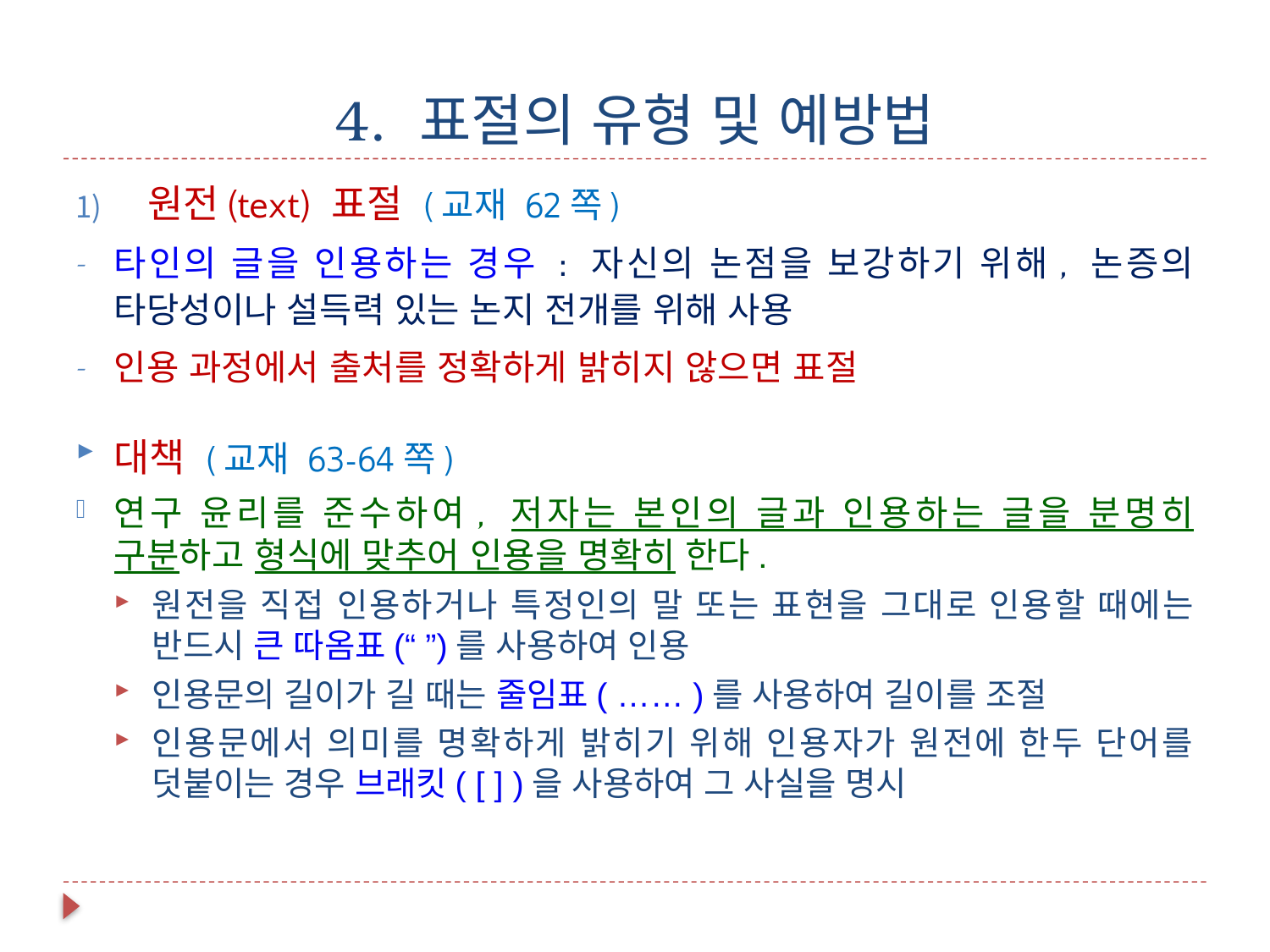

# 4. 표절의 유형 및 예방법
원전(text) 표절 (교재 62쪽)
타인의 글을 인용하는 경우 : 자신의 논점을 보강하기 위해, 논증의 타당성이나 설득력 있는 논지 전개를 위해 사용
인용 과정에서 출처를 정확하게 밝히지 않으면 표절

대책 (교재 63-64쪽)
연구 윤리를 준수하여, 저자는 본인의 글과 인용하는 글을 분명히 구분하고 형식에 맞추어 인용을 명확히 한다.
원전을 직접 인용하거나 특정인의 말 또는 표현을 그대로 인용할 때에는 반드시 큰 따옴표(“ ”)를 사용하여 인용
인용문의 길이가 길 때는 줄임표( …… )를 사용하여 길이를 조절
인용문에서 의미를 명확하게 밝히기 위해 인용자가 원전에 한두 단어를 덧붙이는 경우 브래킷( [ ] )을 사용하여 그 사실을 명시